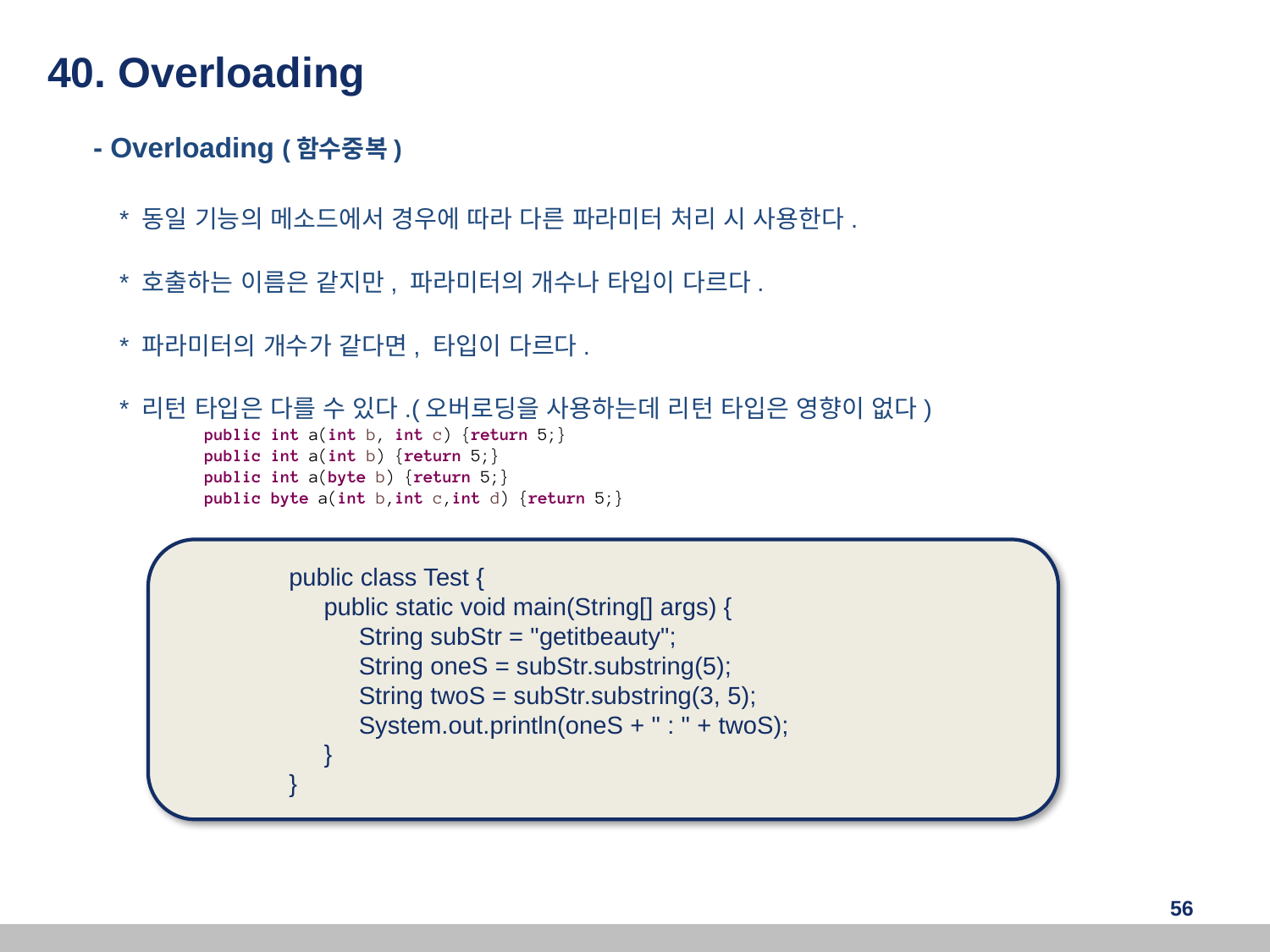

40. Overloading
  - Overloading (함수중복)

      * 동일 기능의 메소드에서 경우에 따라 다른 파라미터 처리 시 사용한다.

      * 호출하는 이름은 같지만, 파라미터의 개수나 타입이 다르다.

      * 파라미터의 개수가 같다면, 타입이 다르다.

      * 리턴 타입은 다를 수 있다.(오버로딩을 사용하는데 리턴 타입은 영향이 없다)
      	public int a(int b, int c) {return 5;}
	public int a(int b) {return 5;}
	public int a(byte b) {return 5;}
	public byte a(int b,int c,int d) {return 5;}
	public class Test {
	     public static void main(String[] args) {
	          String subStr = "getitbeauty";
	          String oneS = subStr.substring(5);
	          String twoS = subStr.substring(3, 5);
	          System.out.println(oneS + " : " + twoS);
	     }
	}
56